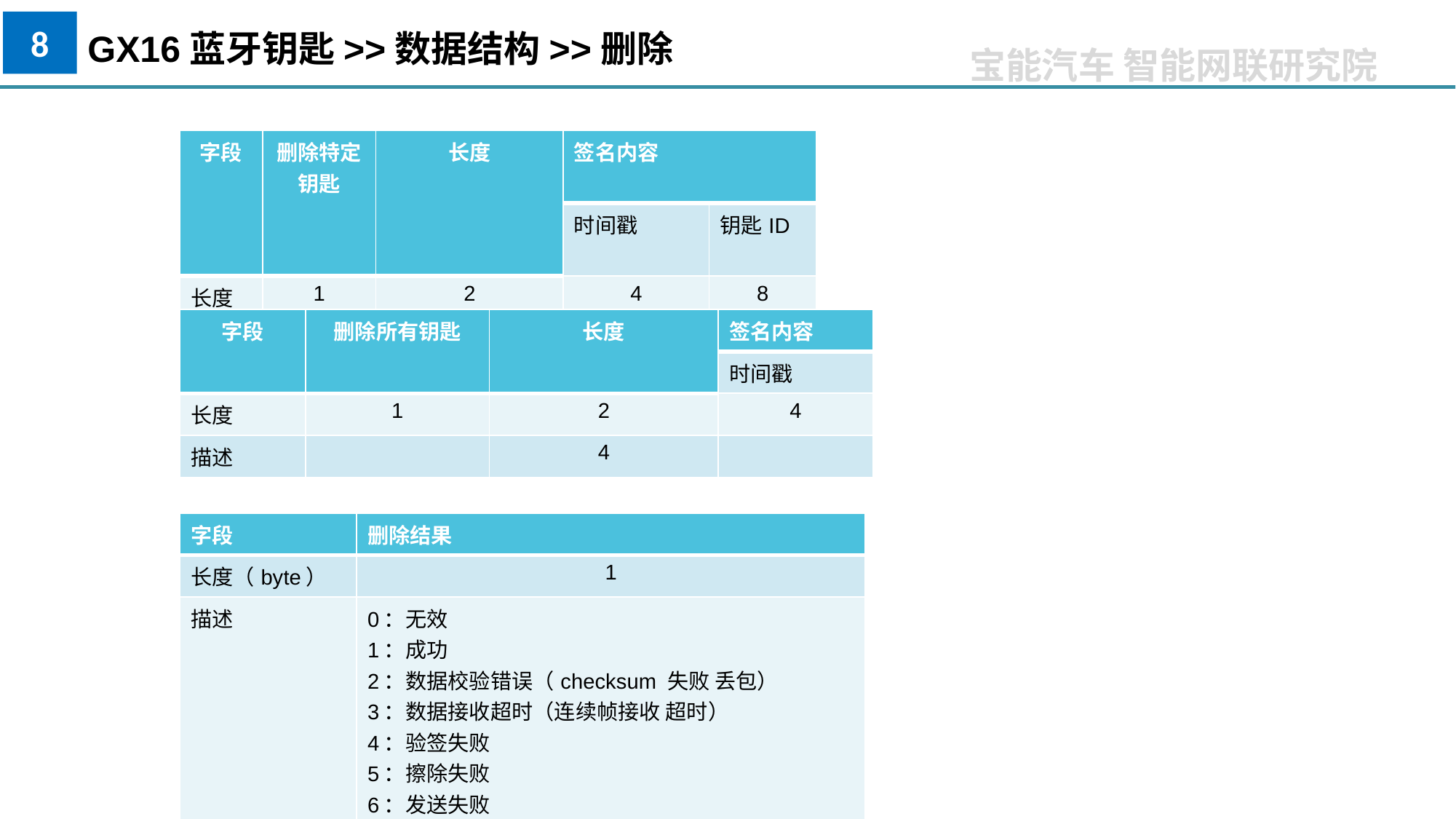

8
GX16蓝牙钥匙>>数据结构>>删除
| 字段 | 删除特定钥匙 | 长度 | 签名内容 |  |
| --- | --- | --- | --- | --- |
|  |  |  | 时间戳 | 钥匙ID |
| 长度 | 1 | 2 | 4 | 8 |
| 描述 |  | 12 |  |  |
| 字段 | 删除所有钥匙 | 长度 | 签名内容 |
| --- | --- | --- | --- |
|  |  |  | 时间戳 |
| 长度 | 1 | 2 | 4 |
| 描述 |  | 4 |  |
| 字段 | 删除结果 |
| --- | --- |
| 长度（byte） | 1 |
| 描述 | 0：无效 1：成功 2：数据校验错误（checksum 失败 丢包） 3：数据接收超时（连续帧接收 超时） 4：验签失败 5：擦除失败 6：发送失败 |